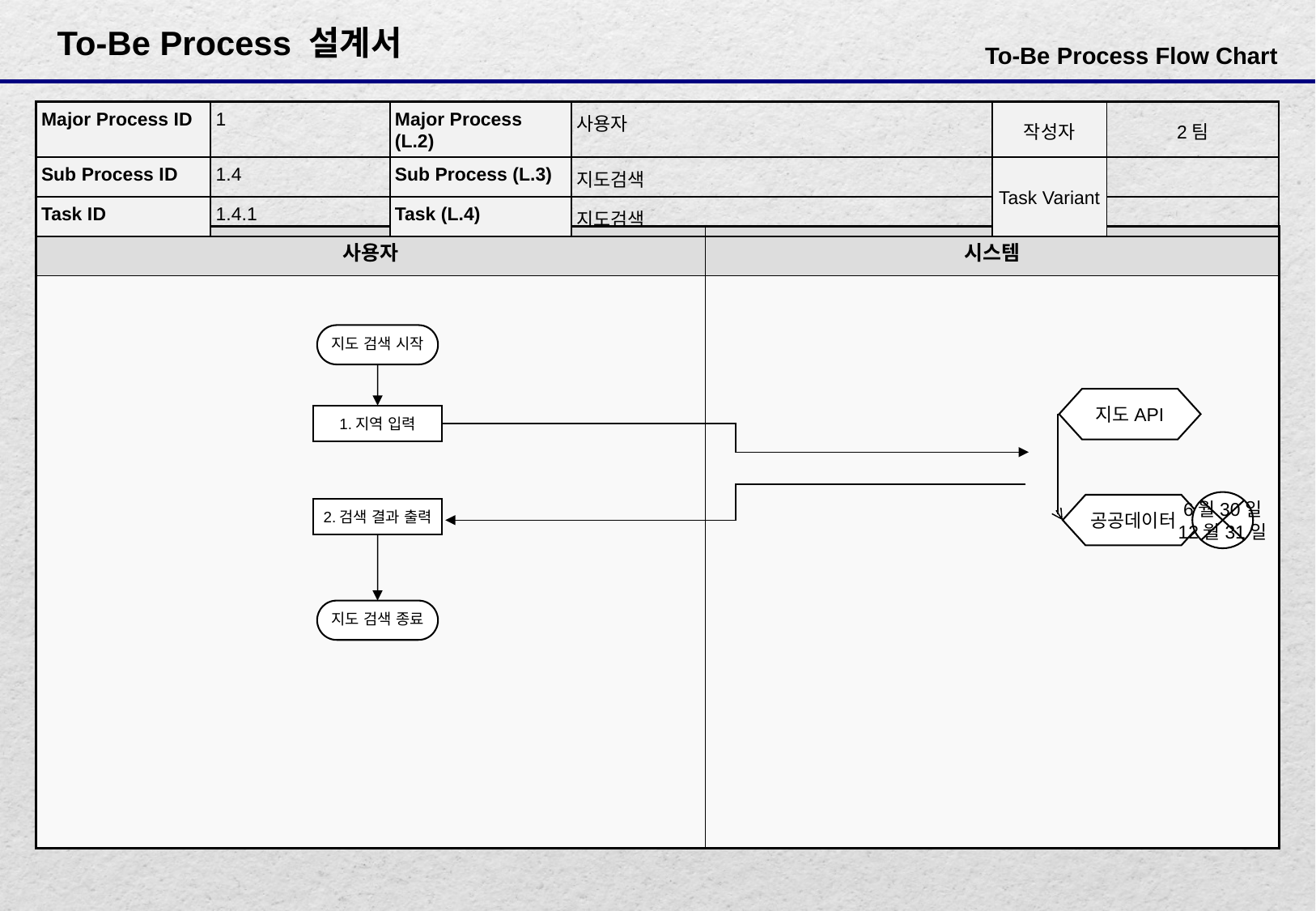

| Major Process ID | 1 | Major Process (L.2) | 사용자 | 작성자 | 2팀 |
| --- | --- | --- | --- | --- | --- |
| Sub Process ID | 1.4 | Sub Process (L.3) | 지도검색 | Task Variant |  |
| Task ID | 1.4.1 | Task (L.4) | 지도검색 |  |  |
| 사용자 | 시스템 |
| --- | --- |
|  |  |
지도 검색 시작
지도API
1.지역 입력
6월30일
12월31일
공공데이터
2.검색 결과 출력
지도 검색 종료